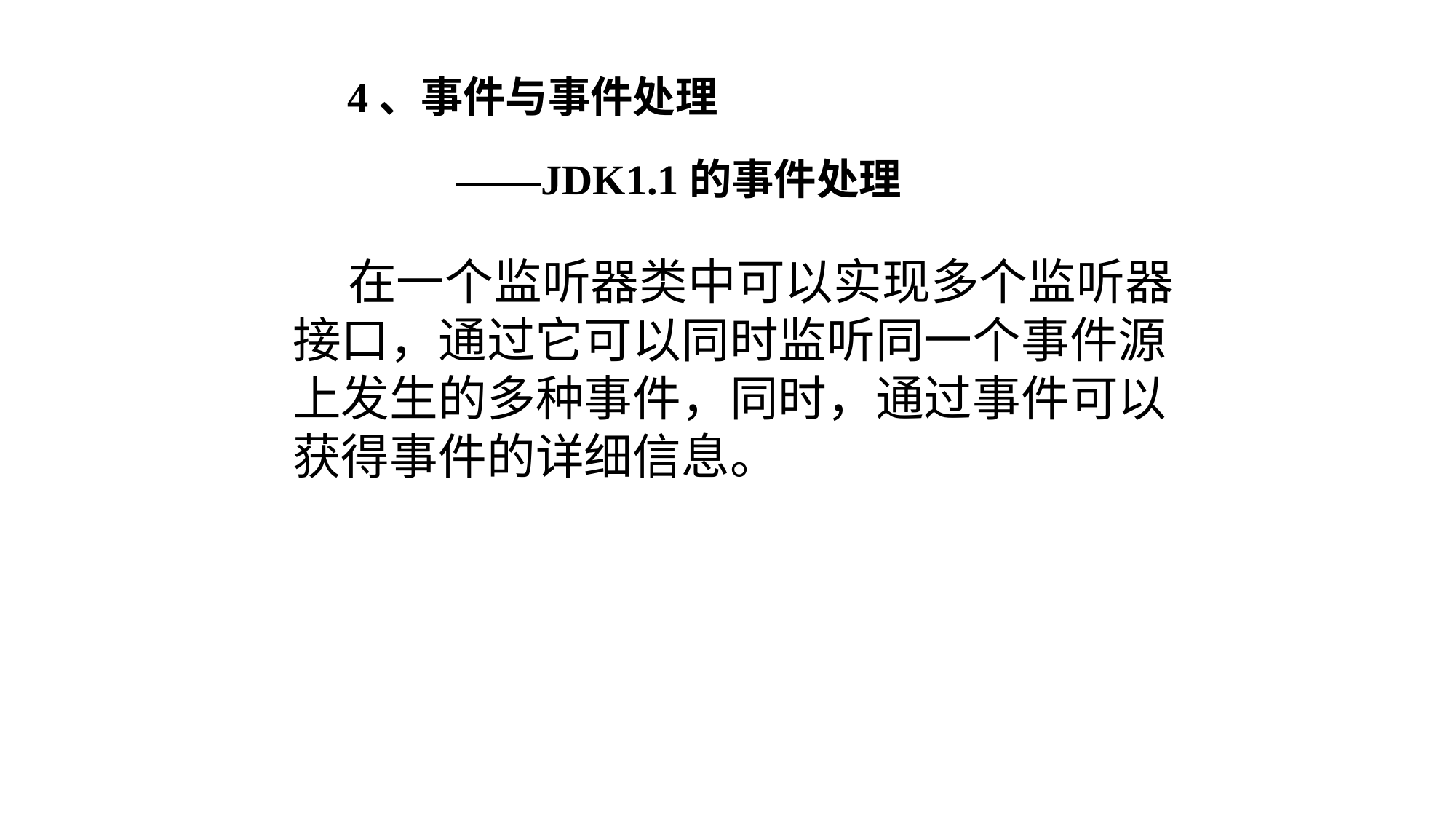

4、事件与事件处理
	——JDK1.1的事件处理
    在一个监听器类中可以实现多个监听器接口，通过它可以同时监听同一个事件源上发生的多种事件，同时，通过事件可以获得事件的详细信息。